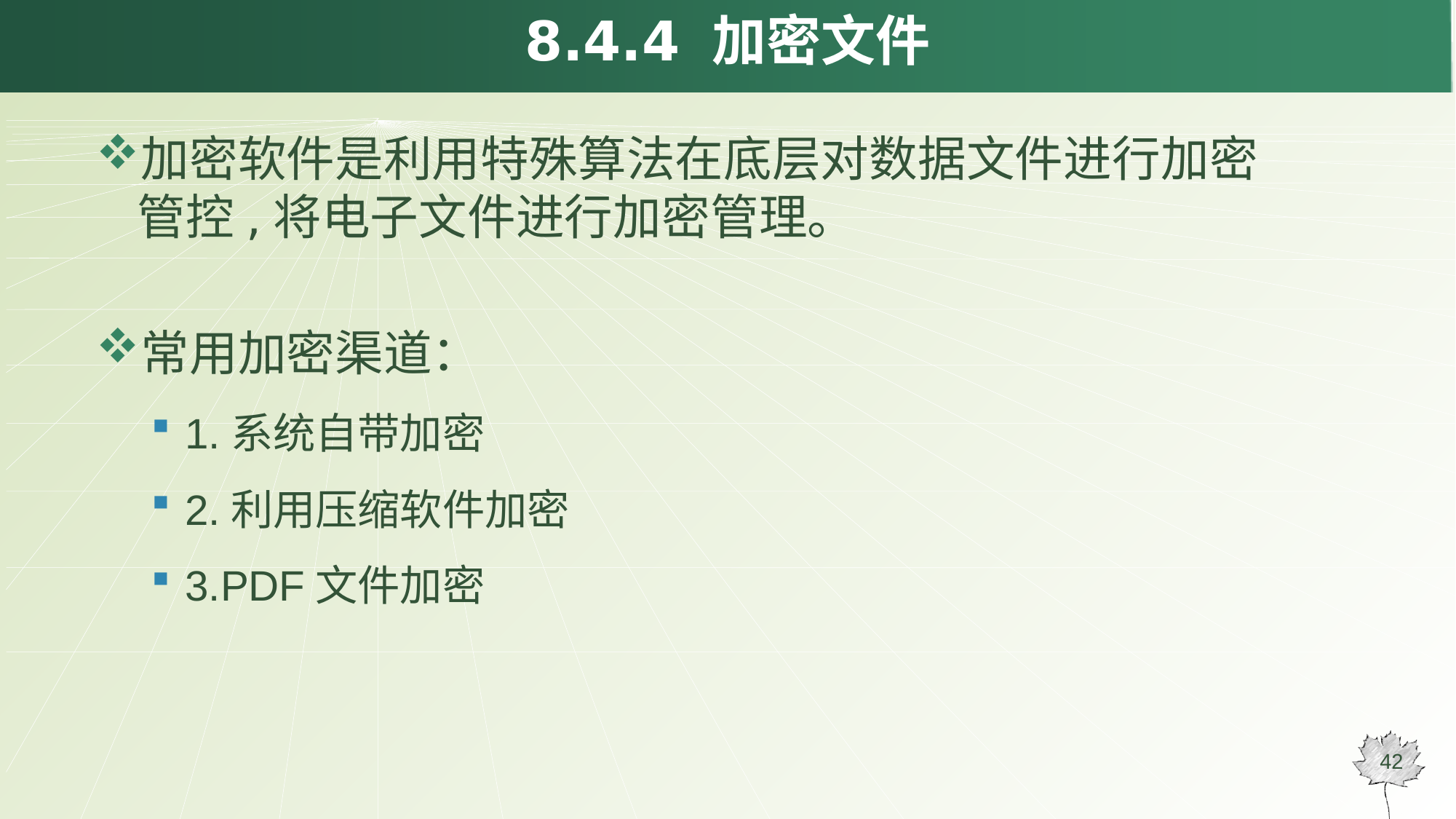

# 8.4.4 加密文件
加密软件是利用特殊算法在底层对数据文件进行加密管控,将电子文件进行加密管理。

常用加密渠道：
1.系统自带加密
2.利用压缩软件加密
3.PDF文件加密
42